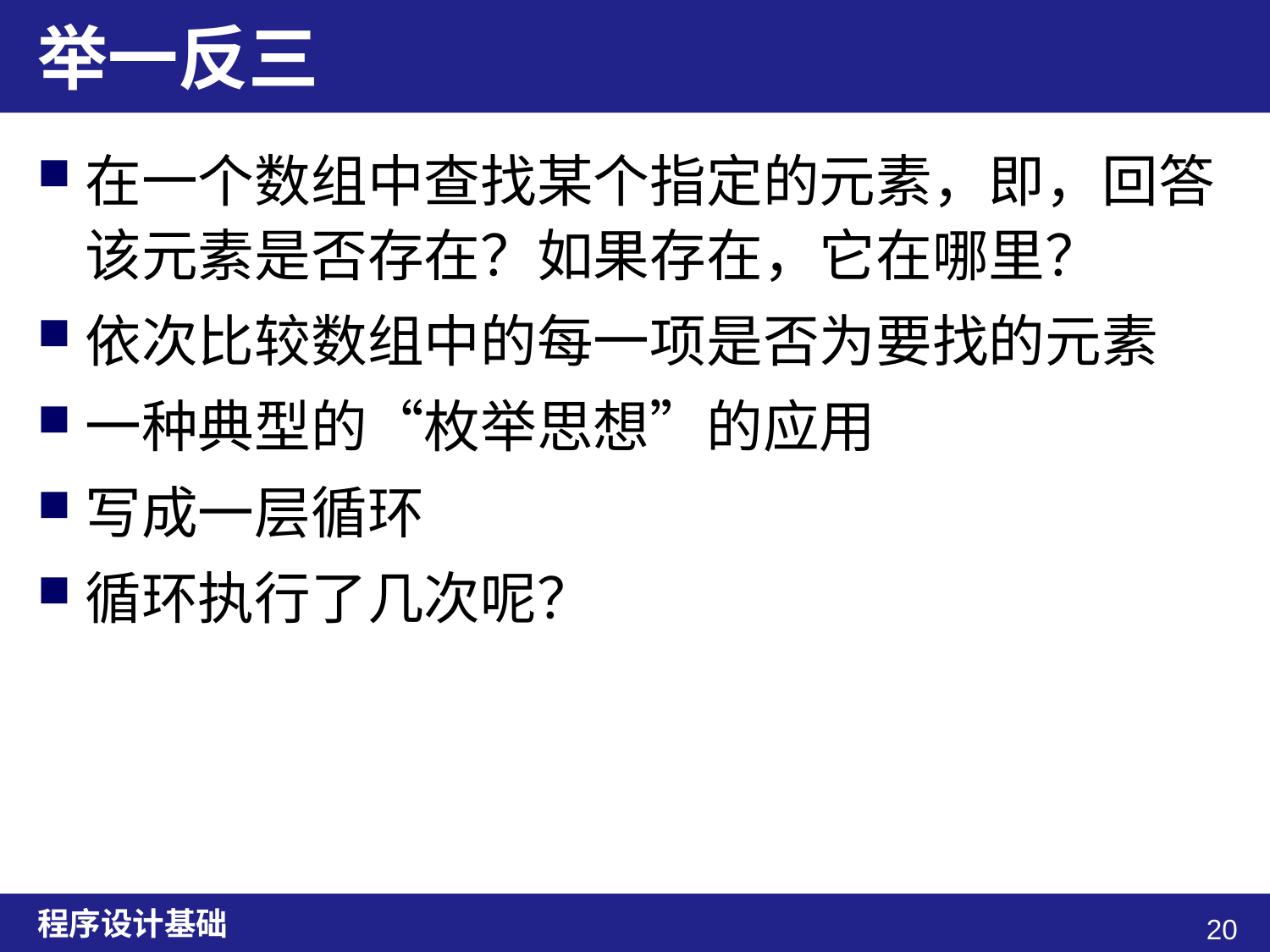

# 举一反三
在一个数组中查找某个指定的元素，即，回答该元素是否存在？如果存在，它在哪里？
依次比较数组中的每一项是否为要找的元素
一种典型的“枚举思想”的应用
写成一层循环
循环执行了几次呢？